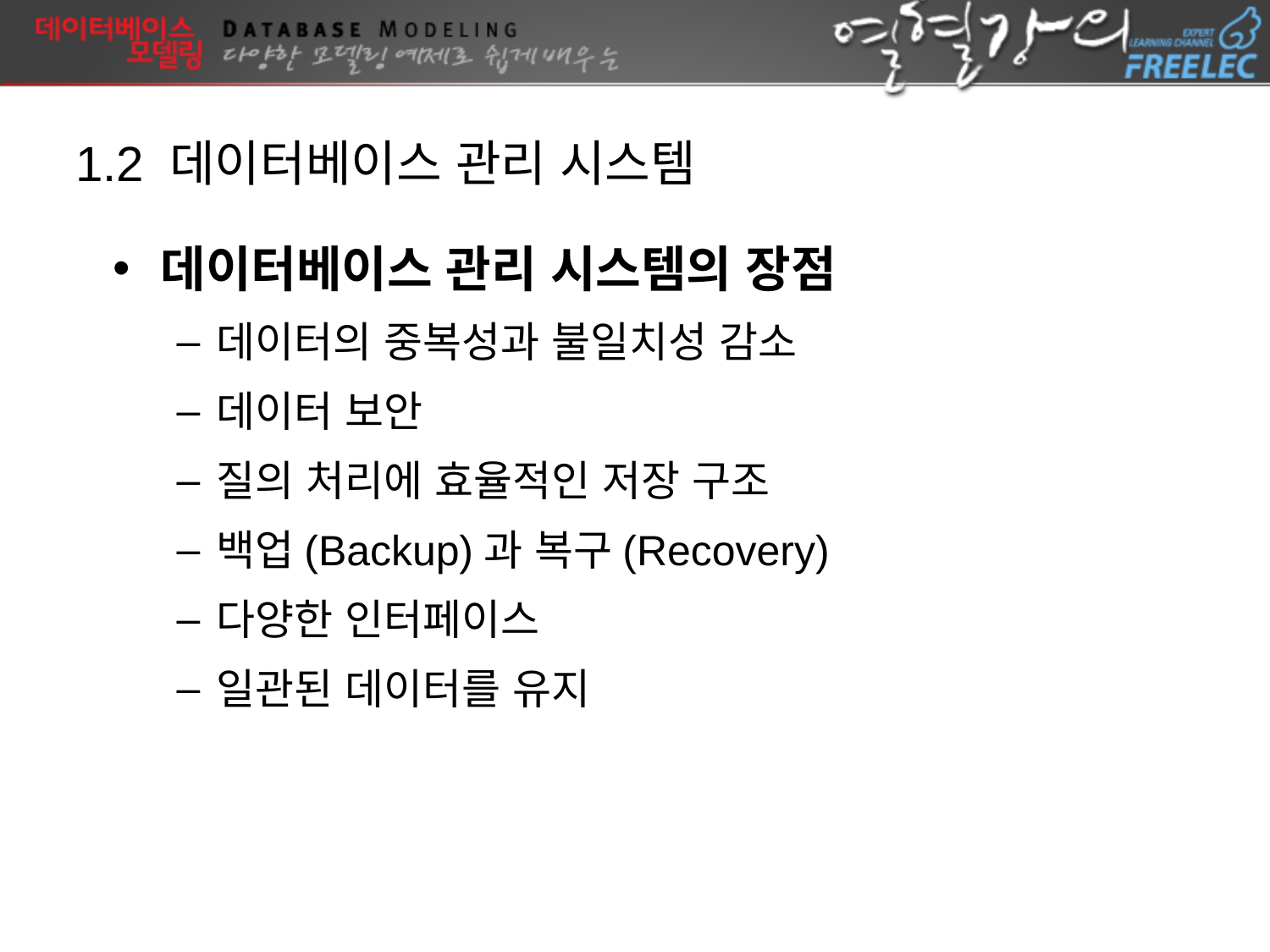

1.2 데이터베이스 관리 시스템
데이터베이스 관리 시스템의 장점
데이터의 중복성과 불일치성 감소
데이터 보안
질의 처리에 효율적인 저장 구조
백업(Backup)과 복구(Recovery)
다양한 인터페이스
일관된 데이터를 유지